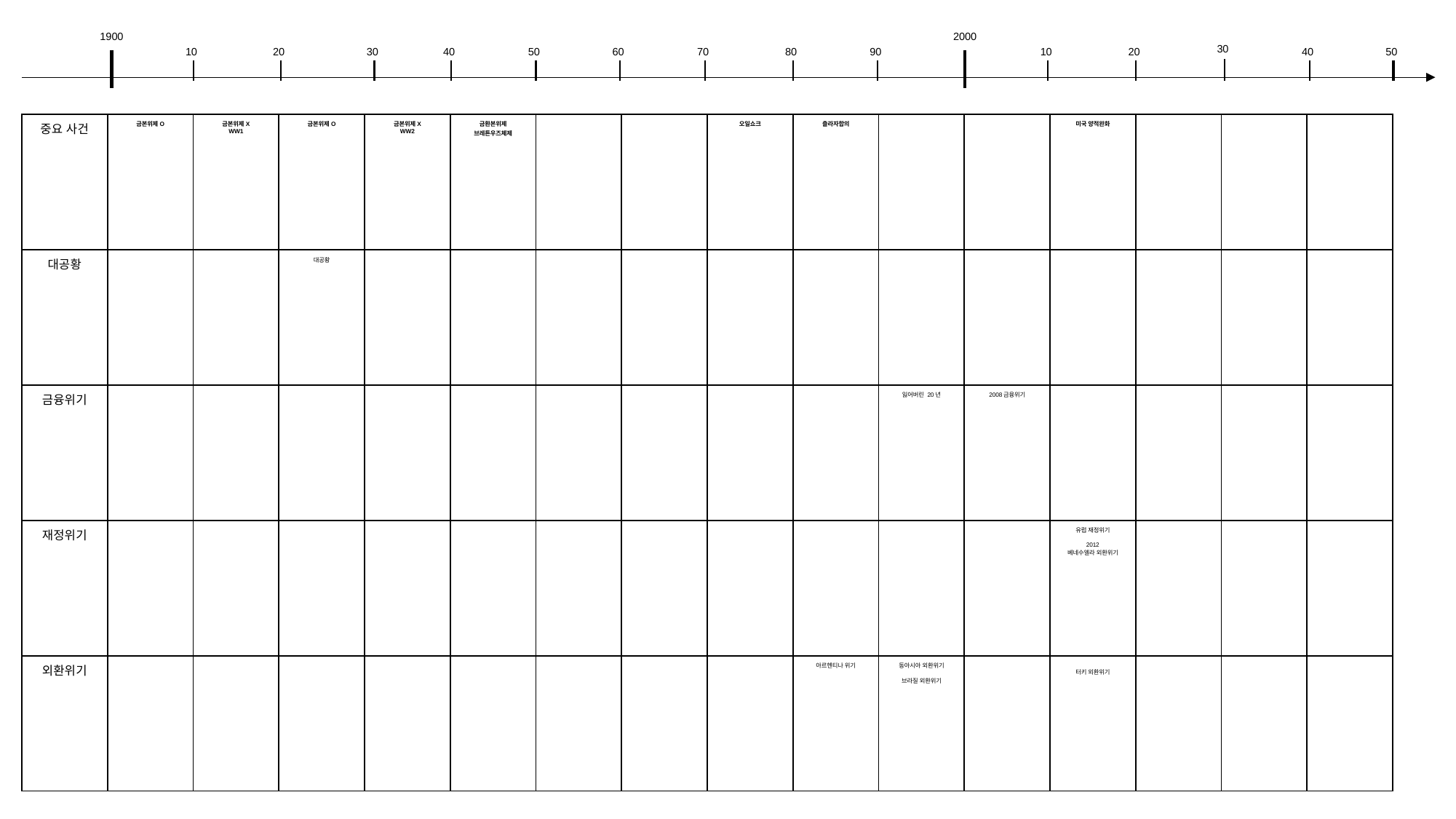

1900
2000
30
10
20
30
40
50
60
70
80
90
10
20
40
50
| 중요 사건 | 금본위제O | 금본위제X WW1 | 금본위제O | 금본위제X WW2 | 금환본위제 브레튼우즈체제 |  |  | 오일쇼크 | 츨라자합의 |  |  | 미국 양적완화 |  |  |  |
| --- | --- | --- | --- | --- | --- | --- | --- | --- | --- | --- | --- | --- | --- | --- | --- |
| 대공황 |  |  | 대공황 |  |  |  |  |  |  |  |  |  |  |  |  |
| 금융위기 |  |  |  |  |  |  |  |  |  | 잃어버린 20년 | 2008금융위기 |  |  |  |  |
| 재정위기 |  |  |  |  |  |  |  |  |  |  |  | 유럽 재정위기 2012 베네수엘라 외환위기 |  |  |  |
| 외환위기 |  |  |  |  |  |  |  |  | 아르헨티나 위기 | 동아시아 외환위기 브라질 외환위기 |  | 터키 외환위기 |  |  |  |